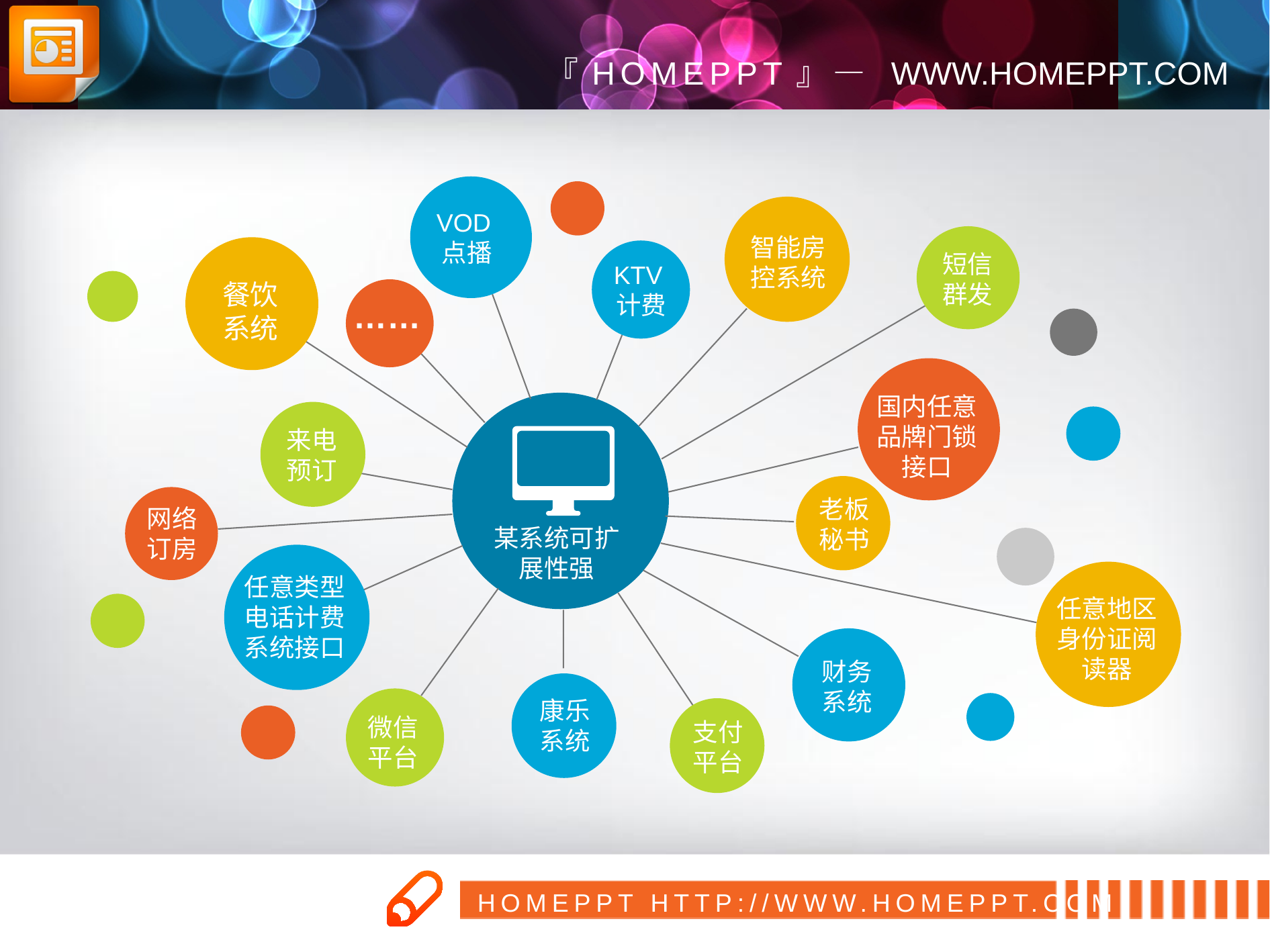

VOD点播

智能房控系统

短信群发

餐饮系统

KTV计费

……

国内任意品牌门锁接口

来电预订

老板秘书

网络订房

某系统可扩展性强

任意类型电话计费系统接口

任意地区身份证阅读器

财务系统

康乐系统

微信平台

支付平台